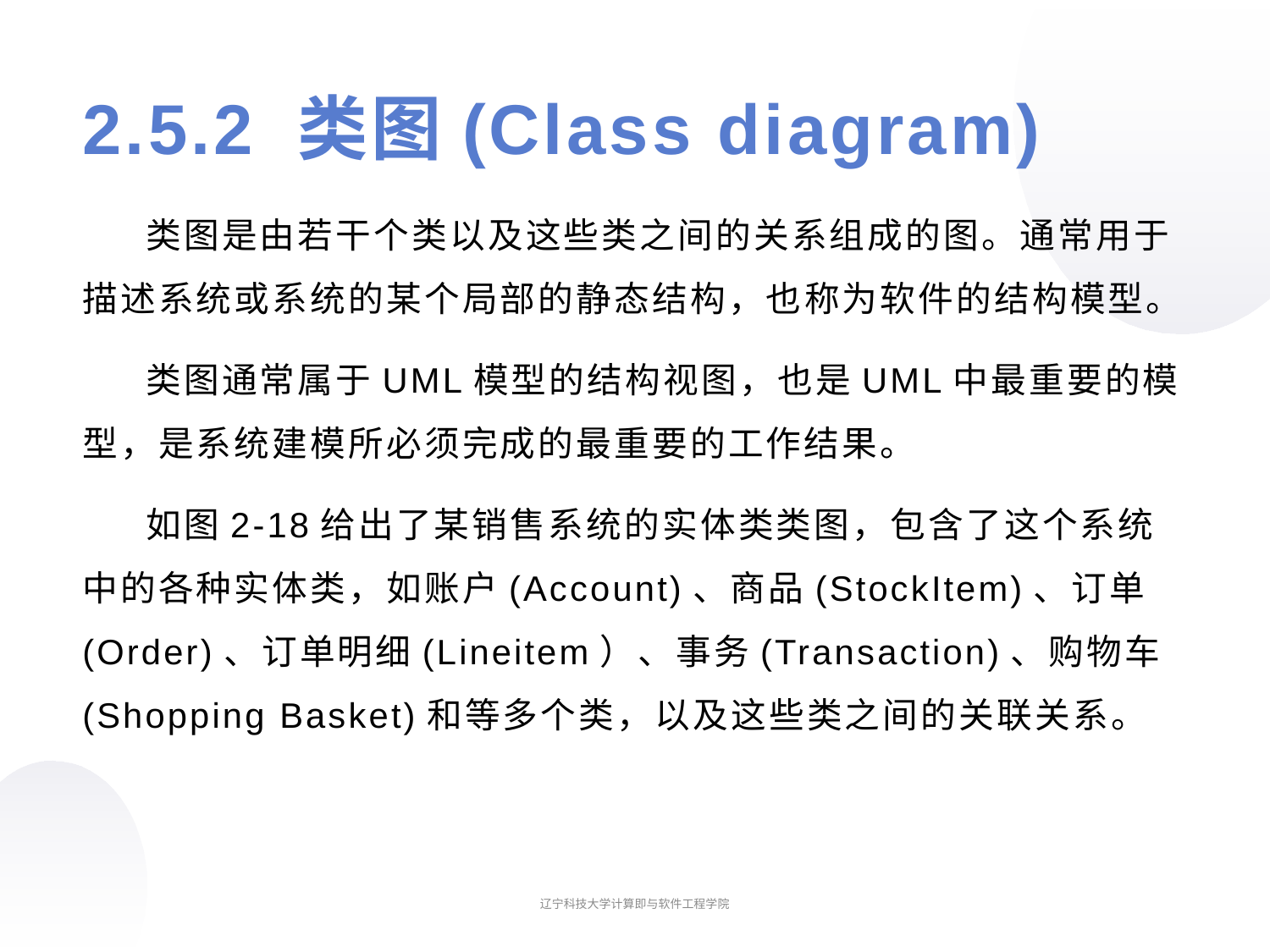

# 2.5.2 类图(Class diagram)
类图是由若干个类以及这些类之间的关系组成的图。通常用于描述系统或系统的某个局部的静态结构，也称为软件的结构模型。
类图通常属于UML模型的结构视图，也是UML中最重要的模型，是系统建模所必须完成的最重要的工作结果。
如图2-18给出了某销售系统的实体类类图，包含了这个系统中的各种实体类，如账户(Account)、商品(StockItem)、订单(Order)、订单明细(Lineitem）、事务(Transaction)、购物车(Shopping Basket)和等多个类，以及这些类之间的关联关系。

辽宁科技大学计算即与软件工程学院
73